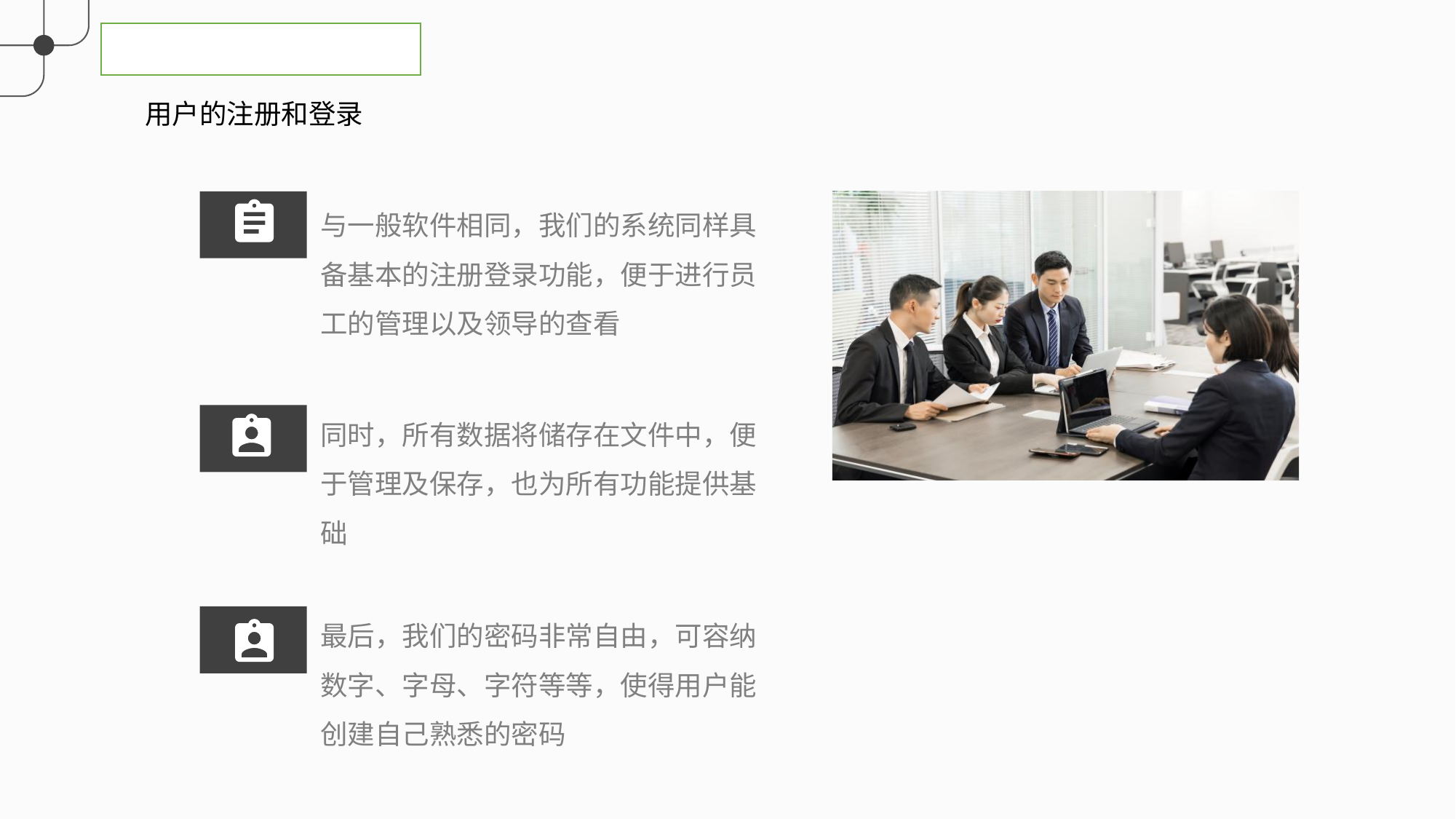

用户的注册和登录
与一般软件相同，我们的系统同样具备基本的注册登录功能，便于进行员工的管理以及领导的查看

同时，所有数据将储存在文件中，便于管理及保存，也为所有功能提供基础

最后，我们的密码非常自由，可容纳数字、字母、字符等等，使得用户能创建自己熟悉的密码